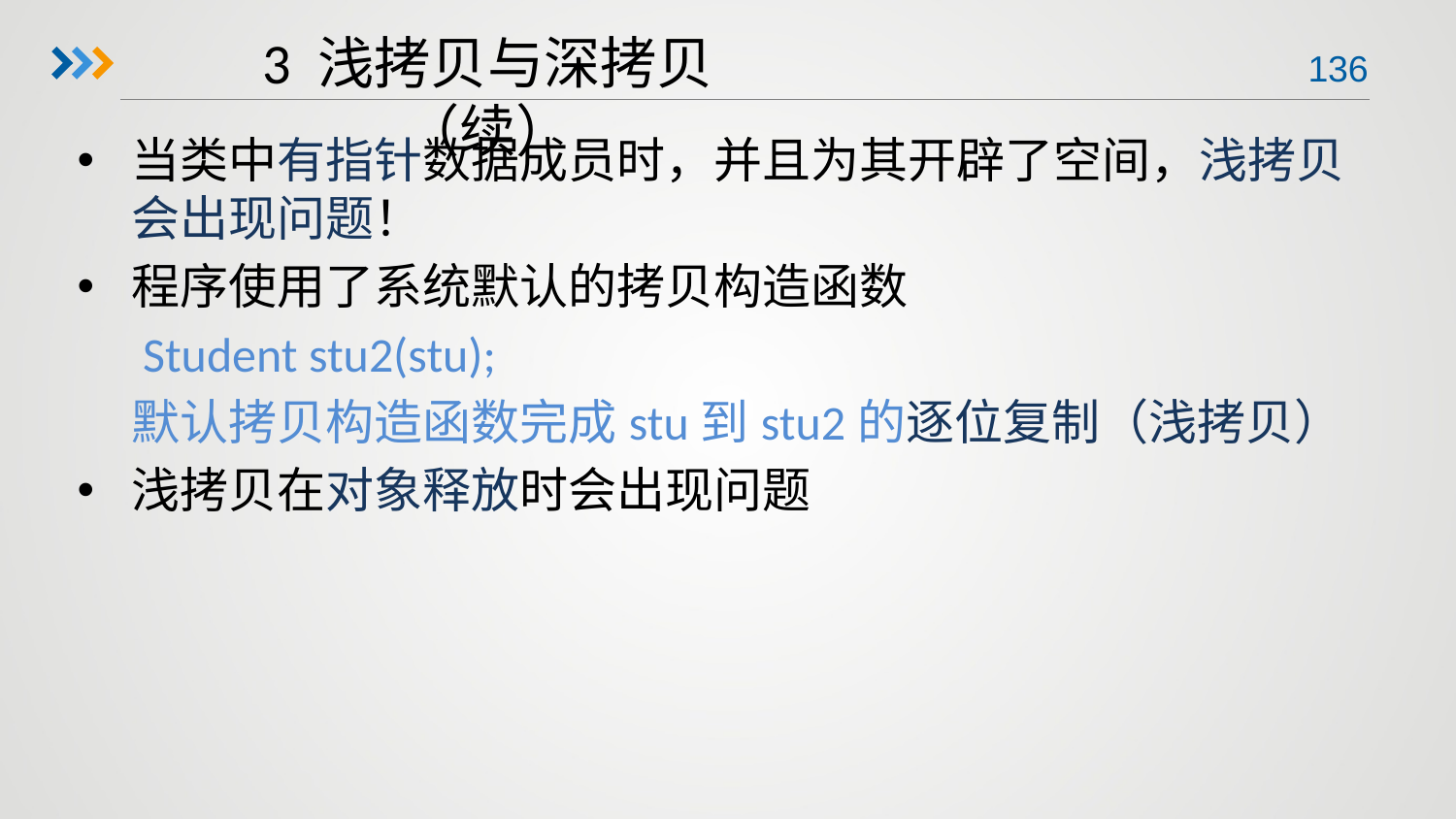

3 浅拷贝与深拷贝（续）
当类中有指针数据成员时，并且为其开辟了空间，浅拷贝会出现问题！
程序使用了系统默认的拷贝构造函数
	 Student stu2(stu);
	默认拷贝构造函数完成stu到stu2的逐位复制（浅拷贝）
浅拷贝在对象释放时会出现问题